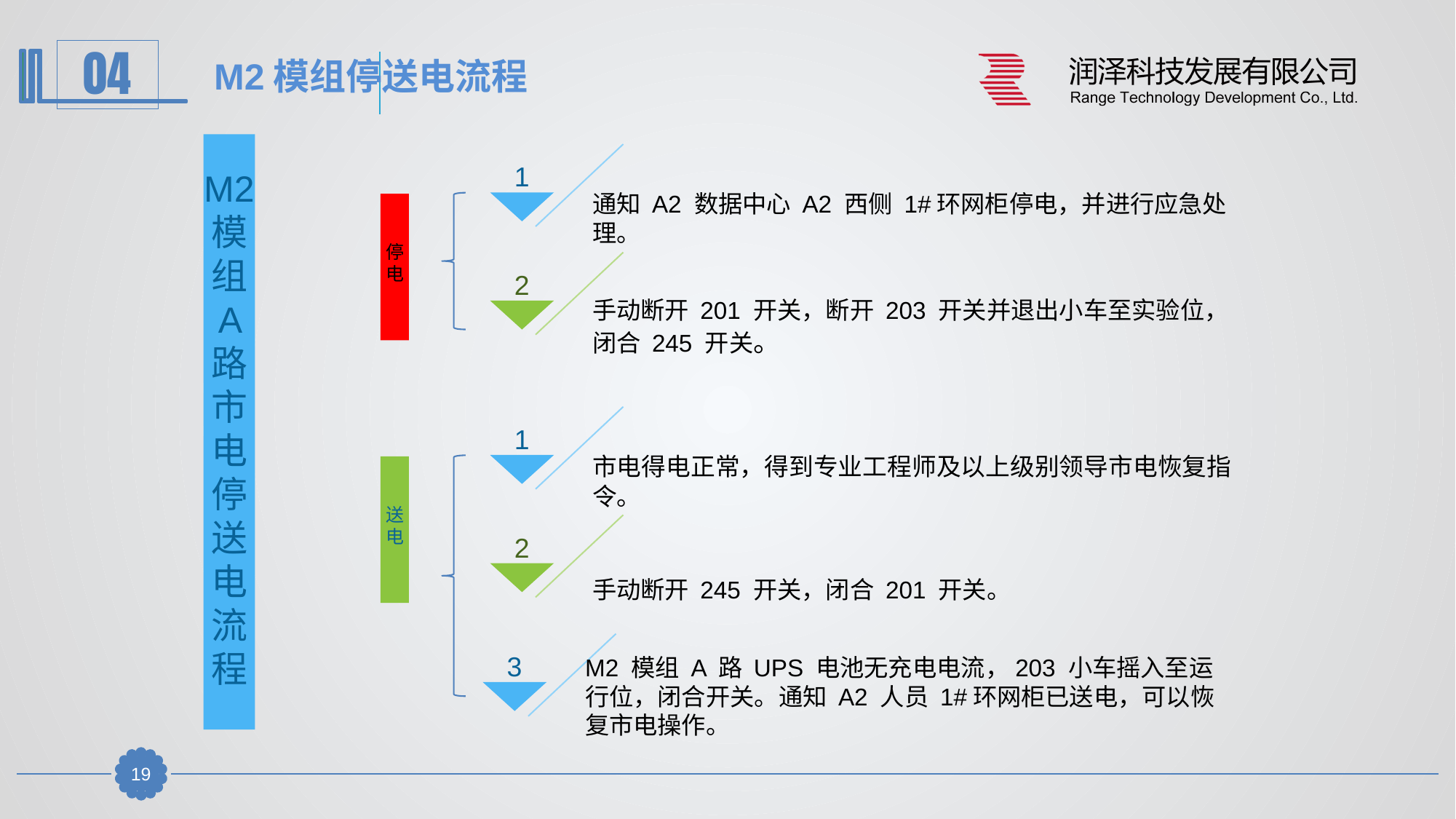

M2模组停送电流程
1
通知 A2 数据中心 A2 西侧 1#环网柜停电，并进行应急处理。

M2
模组 A 路市电停送电流程

停电
2
手动断开 201 开关，断开 203 开关并退出小车至实验位，闭合 245 开关。

1
市电得电正常，得到专业工程师及以上级别领导市电恢复指
令。

送电
2
手动断开 245 开关，闭合 201 开关。

3
M2 模组 A 路 UPS 电池无充电电流，203 小车摇入至运行位，闭合开关。通知 A2 人员 1#环网柜已送电，可以恢复市电操作。

19